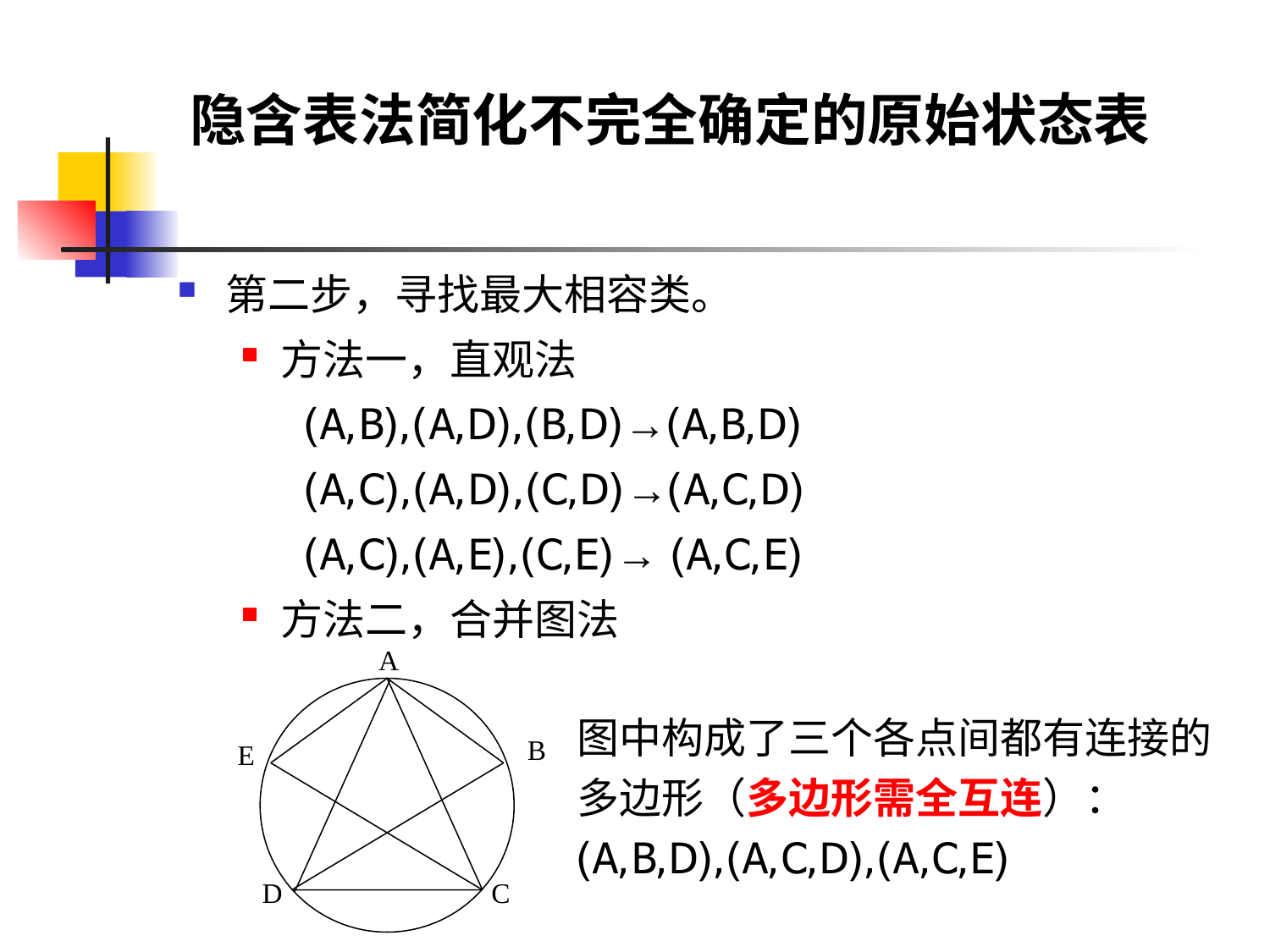

# 隐含表法简化不完全确定的原始状态表
第二步，寻找最大相容类。
方法一，直观法
(A,B),(A,D),(B,D)→(A,B,D)
(A,C),(A,D),(C,D)→(A,C,D)
(A,C),(A,E),(C,E)→ (A,C,E)
方法二，合并图法
A

E

D
C

B
图中构成了三个各点间都有连接的多边形（多边形需全互连）：
(A,B,D),(A,C,D),(A,C,E)